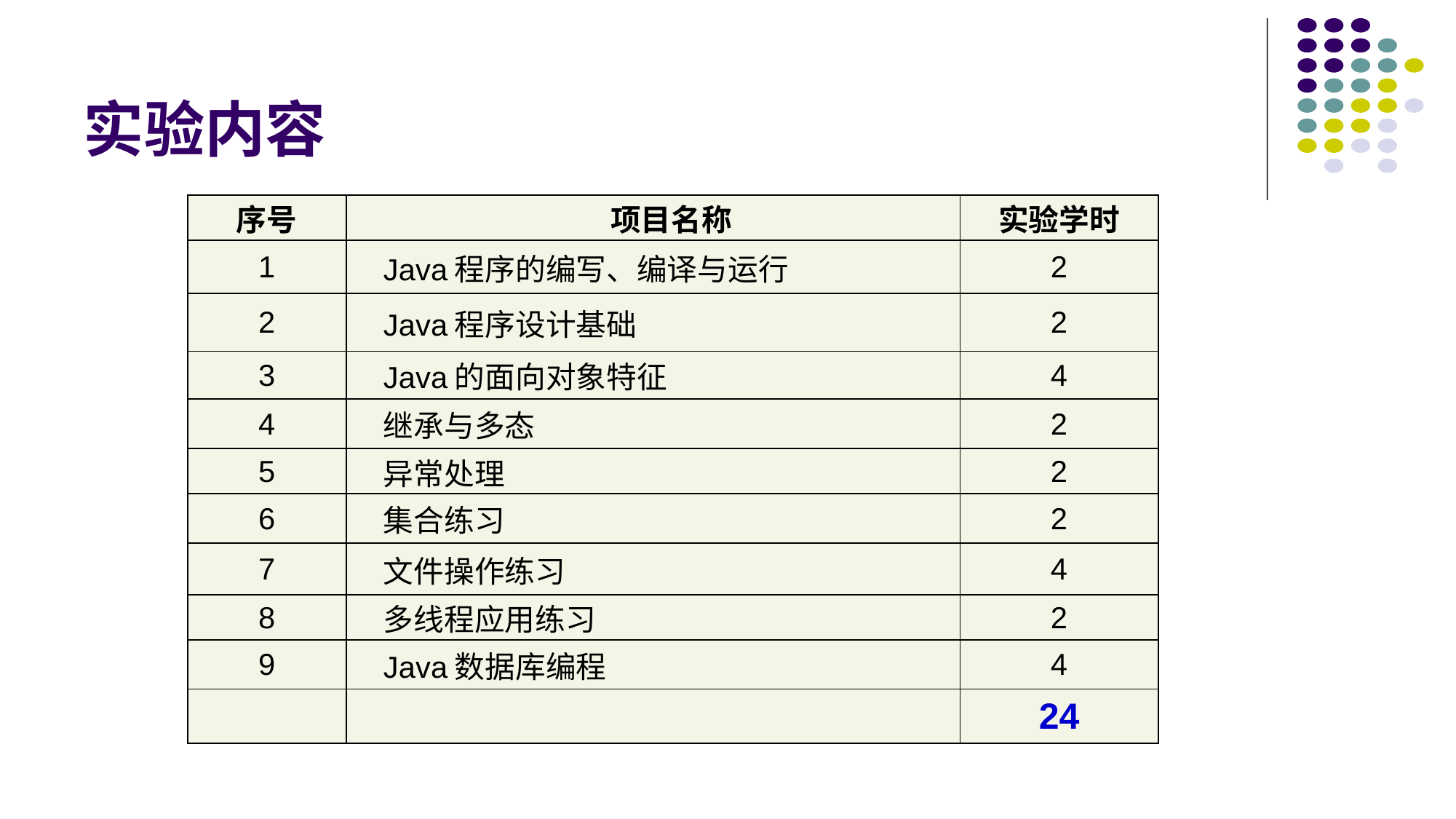

# 实验内容
| 序号 | 项目名称 | 实验学时 |
| --- | --- | --- |
| 1 | Java程序的编写、编译与运行 | 2 |
| 2 | Java程序设计基础 | 2 |
| 3 | Java的面向对象特征 | 4 |
| 4 | 继承与多态 | 2 |
| 5 | 异常处理 | 2 |
| 6 | 集合练习 | 2 |
| 7 | 文件操作练习 | 4 |
| 8 | 多线程应用练习 | 2 |
| 9 | Java数据库编程 | 4 |
|  |  | 24 |
6